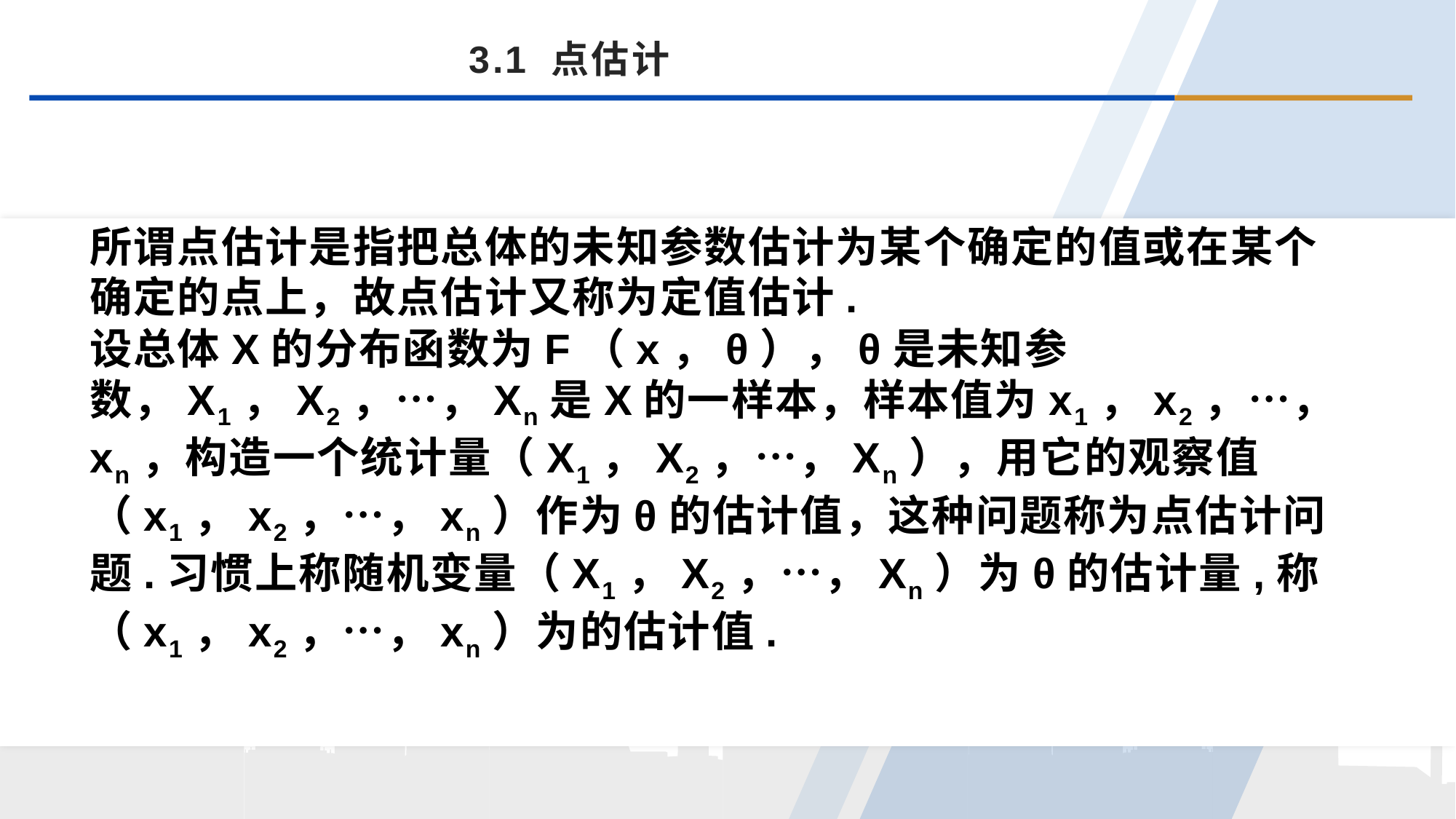

3.1 点估计
所谓点估计是指把总体的未知参数估计为某个确定的值或在某个确定的点上，故点估计又称为定值估计.
设总体X的分布函数为F（x，θ），θ是未知参数，X1，X2，…，Xn是X的一样本，样本值为x1，x2，…，xn，构造一个统计量（X1，X2，…，Xn），用它的观察值
（x1，x2，…，xn）作为θ的估计值，这种问题称为点估计问题.习惯上称随机变量（X1，X2，…，Xn）为θ的估计量,称（x1，x2，…，xn）为的估计值.